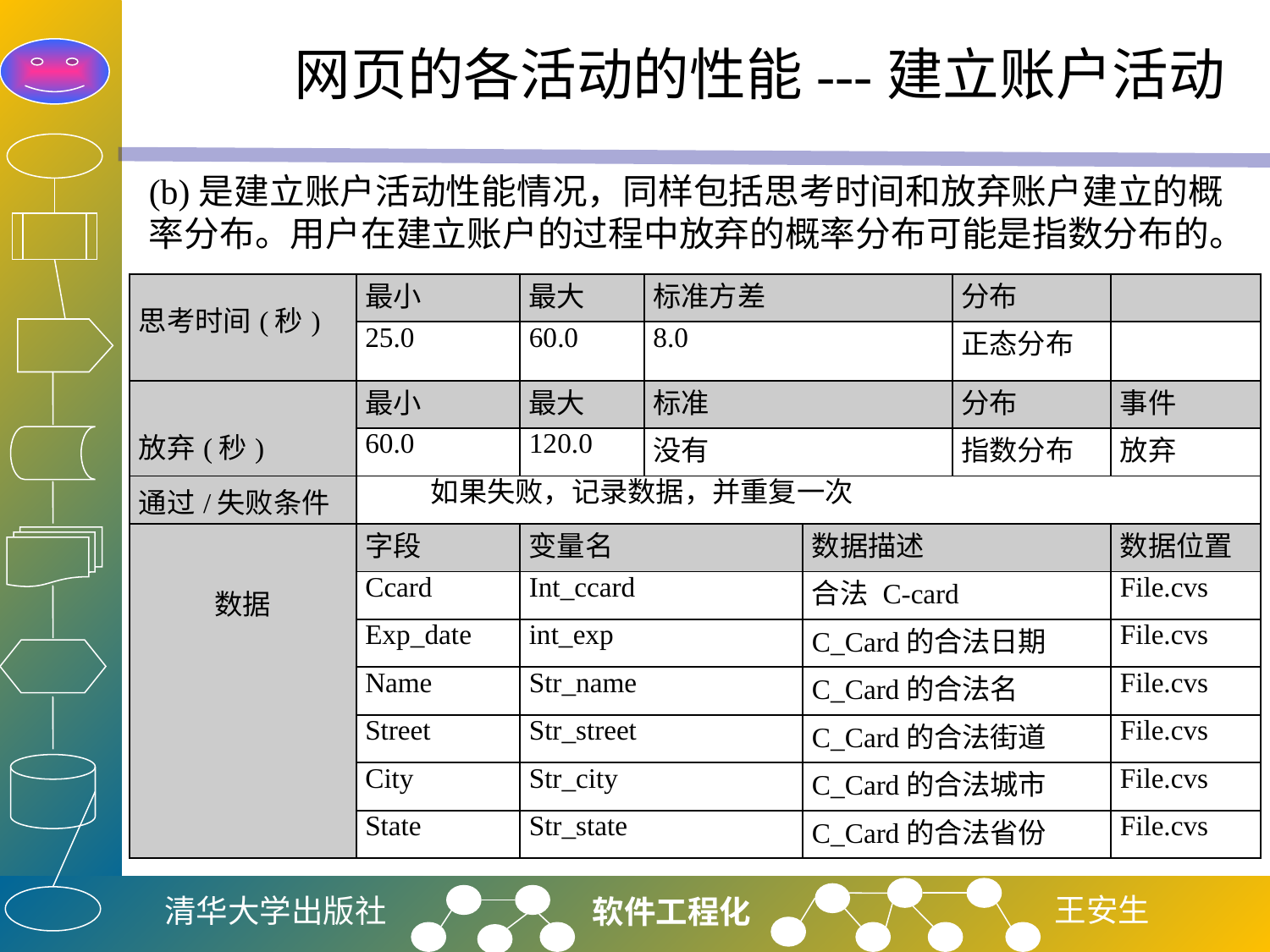

# 网页的各活动的性能---建立账户活动
(b)是建立账户活动性能情况，同样包括思考时间和放弃账户建立的概率分布。用户在建立账户的过程中放弃的概率分布可能是指数分布的。
| 思考时间(秒) | 最小 | 最大 | 标准方差 |  | 分布 |  |
| --- | --- | --- | --- | --- | --- | --- |
|  | 25.0 | 60.0 | 8.0 |  | 正态分布 |  |
| 放弃(秒) | 最小 | 最大 | 标准 |  | 分布 | 事件 |
|  | 60.0 | 120.0 | 没有 |  | 指数分布 | 放弃 |
| 通过/失败条件 | 如果失败，记录数据，并重复一次 |  |  |  |  |  |
| 数据 | 字段 | 变量名 |  | 数据描述 |  | 数据位置 |
|  | Ccard | Int\_ccard |  | 合法 C-card |  | File.cvs |
|  | Exp\_date | int\_exp |  | C\_Card的合法日期 |  | File.cvs |
|  | Name | Str\_name |  | C\_Card的合法名 |  | File.cvs |
|  | Street | Str\_street |  | C\_Card的合法街道 |  | File.cvs |
|  | City | Str\_city |  | C\_Card的合法城市 |  | File.cvs |
|  | State | Str\_state |  | C\_Card的合法省份 |  | File.cvs |